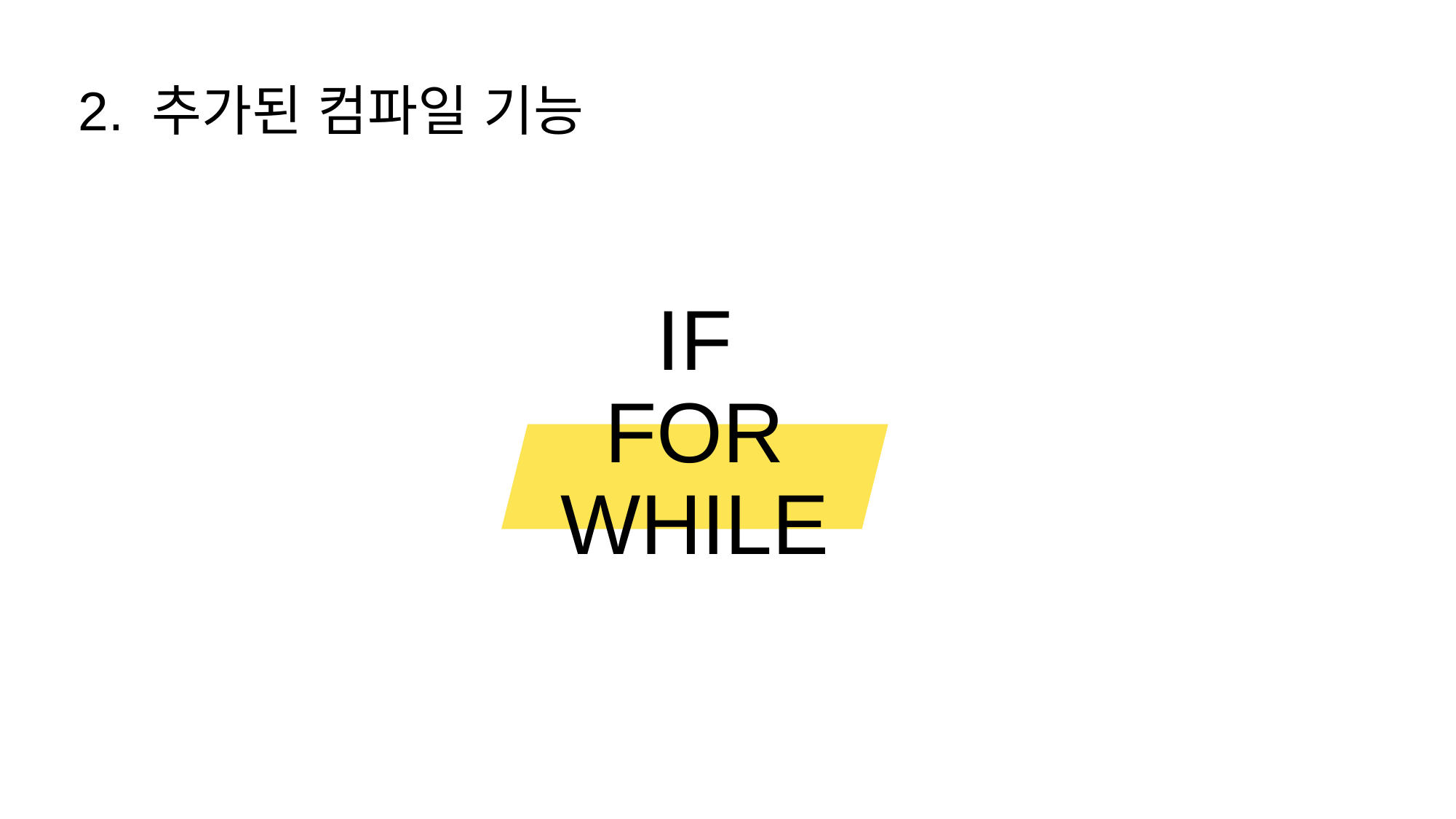

# 2. 추가된 컴파일 기능
IF
FOR
WHILE